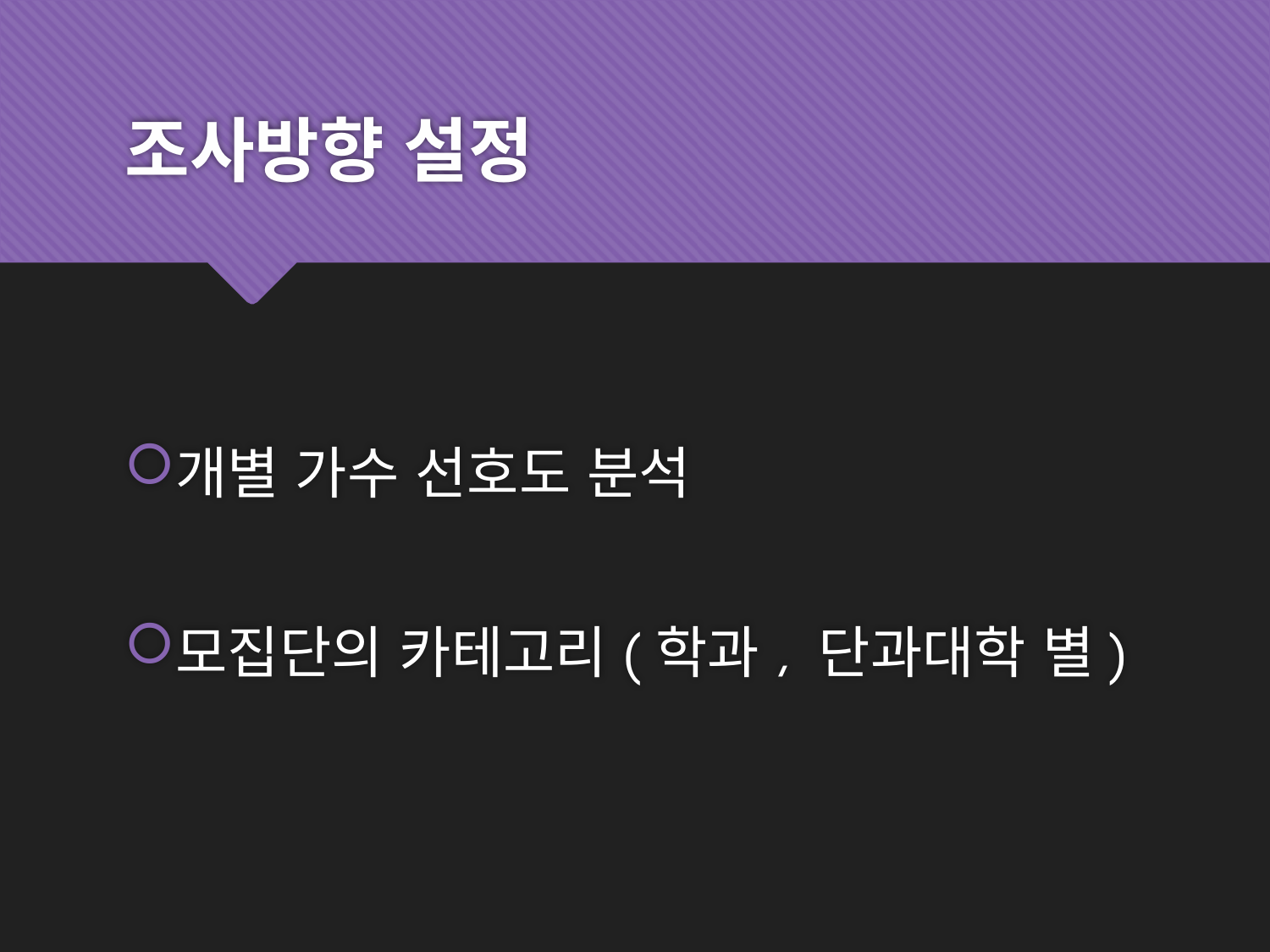

# 조사방향 설정
개별 가수 선호도 분석

모집단의 카테고리(학과, 단과대학 별)